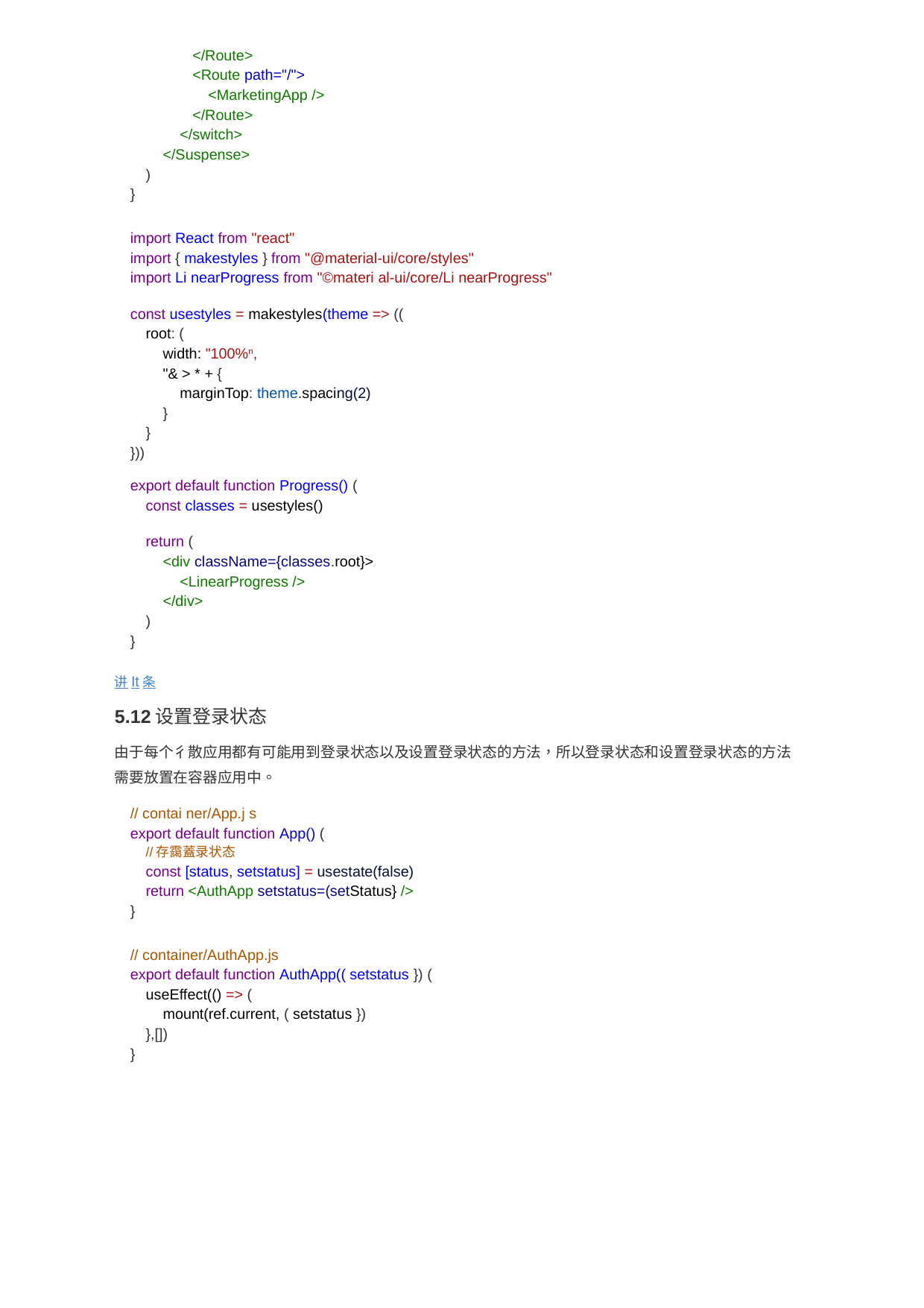

</Route>
<Route path="/">
<MarketingApp />
</Route>
</switch>
</Suspense>
)
}
import React from "react"
import { makestyles } from "@material-ui/core/styles"
import Li nearProgress from "©materi al-ui/core/Li nearProgress"
const usestyles = makestyles(theme => ((
root: (
width: "100%n,
"& > * + {
marginTop: theme.spacing(2)
}
}
}))
export default function Progress() (
const classes = usestyles()
return (
<div className={classes.root}>
<LinearProgress />
</div>
)
}
讲It条
5.12设置登录状态
由于每个彳散应用都有可能用到登录状态以及设置登录状态的方法，所以登录状态和设置登录状态的方法 需要放置在容器应用中。
// contai ner/App.j s
export default function App() (
//存靄蓋录状态
const [status, setstatus] = usestate(false)
return <AuthApp setstatus=(setStatus} />
}
// container/AuthApp.js
export default function AuthApp(( setstatus }) (
useEffect(() => (
mount(ref.current, ( setstatus })
},[])
}